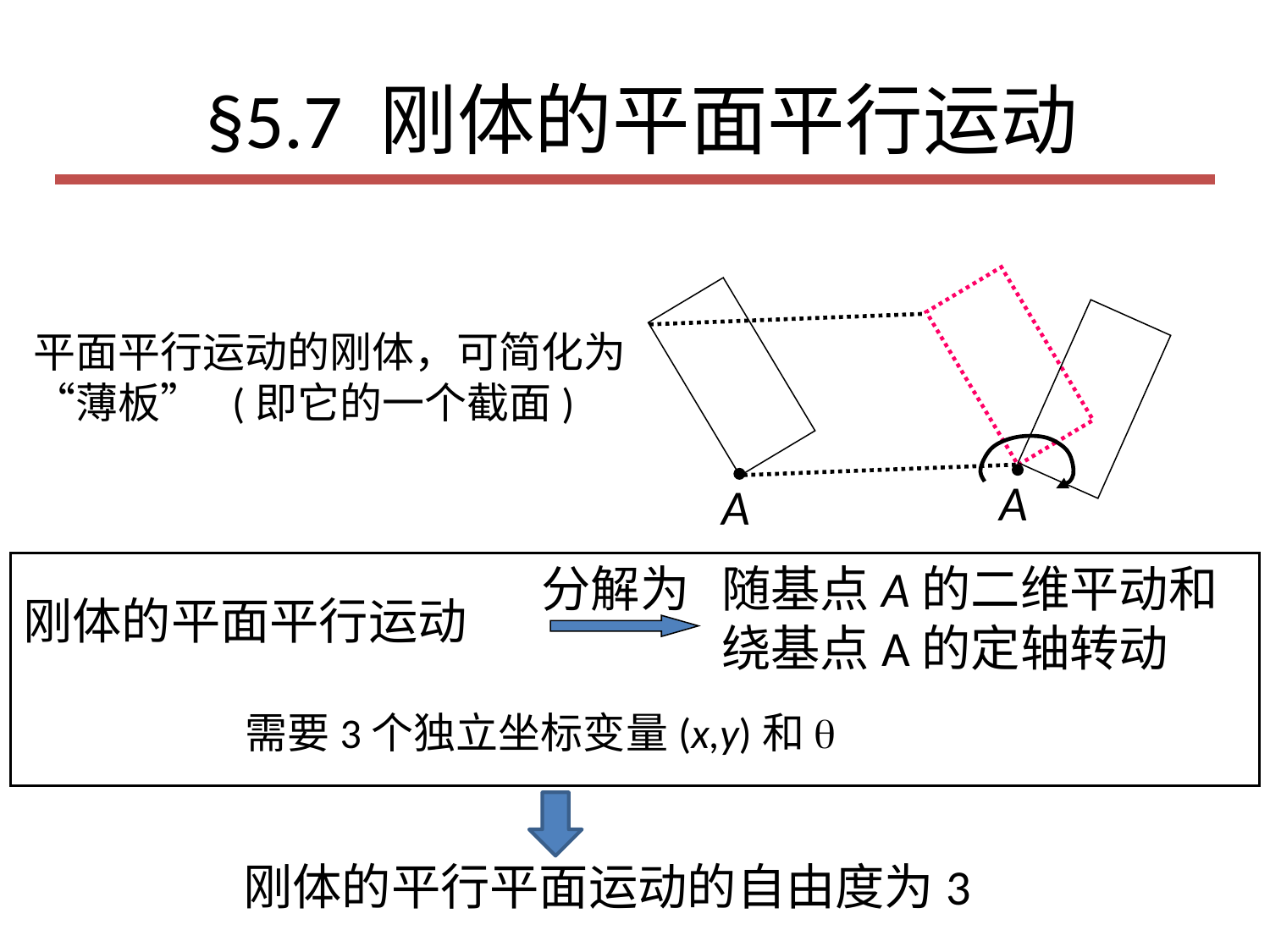

# §5.7 刚体的平面平行运动

A

A

平面平行运动的刚体，可简化为“薄板”  (即它的一个截面)
分解为
随基点A的二维平动和绕基点A的定轴转动
刚体的平面平行运动

需要3个独立坐标变量(x,y)和θ

刚体的平行平面运动的自由度为3